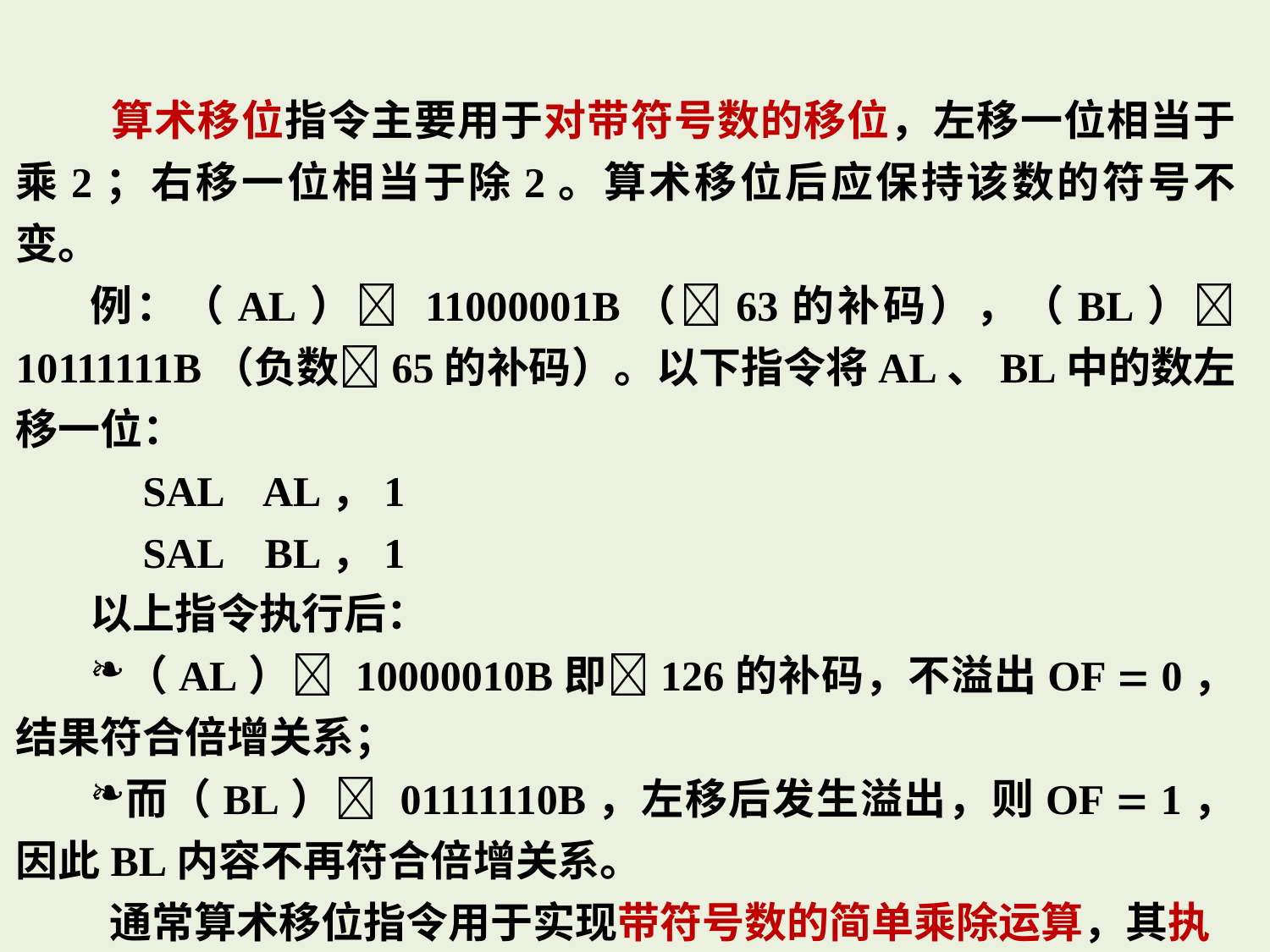

算术移位指令主要用于对带符号数的移位，左移一位相当于乘2；右移一位相当于除2。算术移位后应保持该数的符号不变。
例：（AL）= 11000001B（−63的补码），（BL）= 10111111B（负数−65的补码）。以下指令将AL、BL中的数左移一位：
	SAL    AL，1
	SAL    BL，1
以上指令执行后：
（AL）= 10000010B即−126的补码，不溢出OF = 0，结果符合倍增关系；
而（BL）= 01111110B，左移后发生溢出，则OF = 1，因此BL内容不再符合倍增关系。
 通常算术移位指令用于实现带符号数的简单乘除运算，其执行时间比用乘除指令短得多。
176